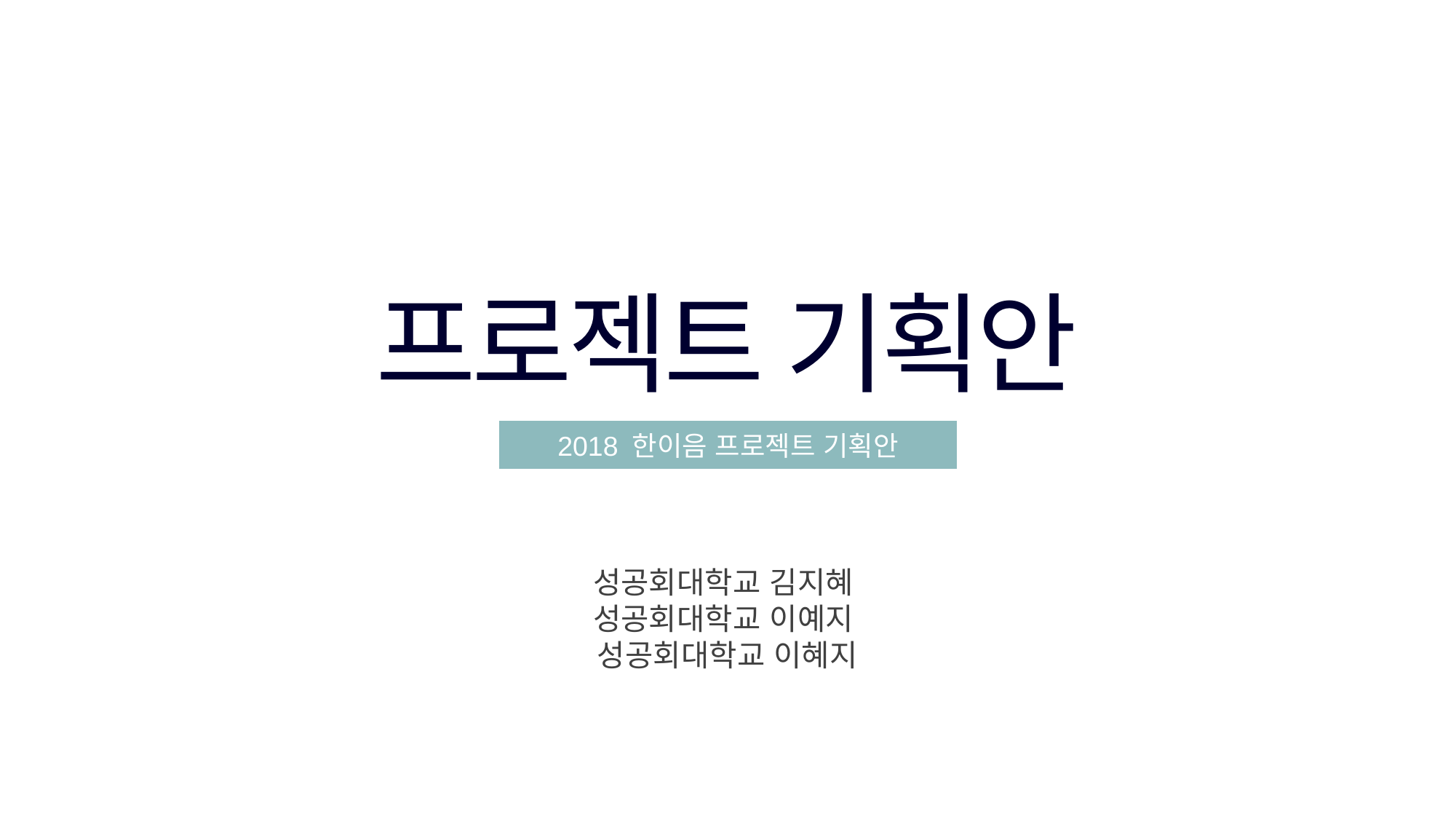

프로젝트 기획안
2018 한이음 프로젝트 기획안
성공회대학교 김지혜
성공회대학교 이예지
성공회대학교 이혜지